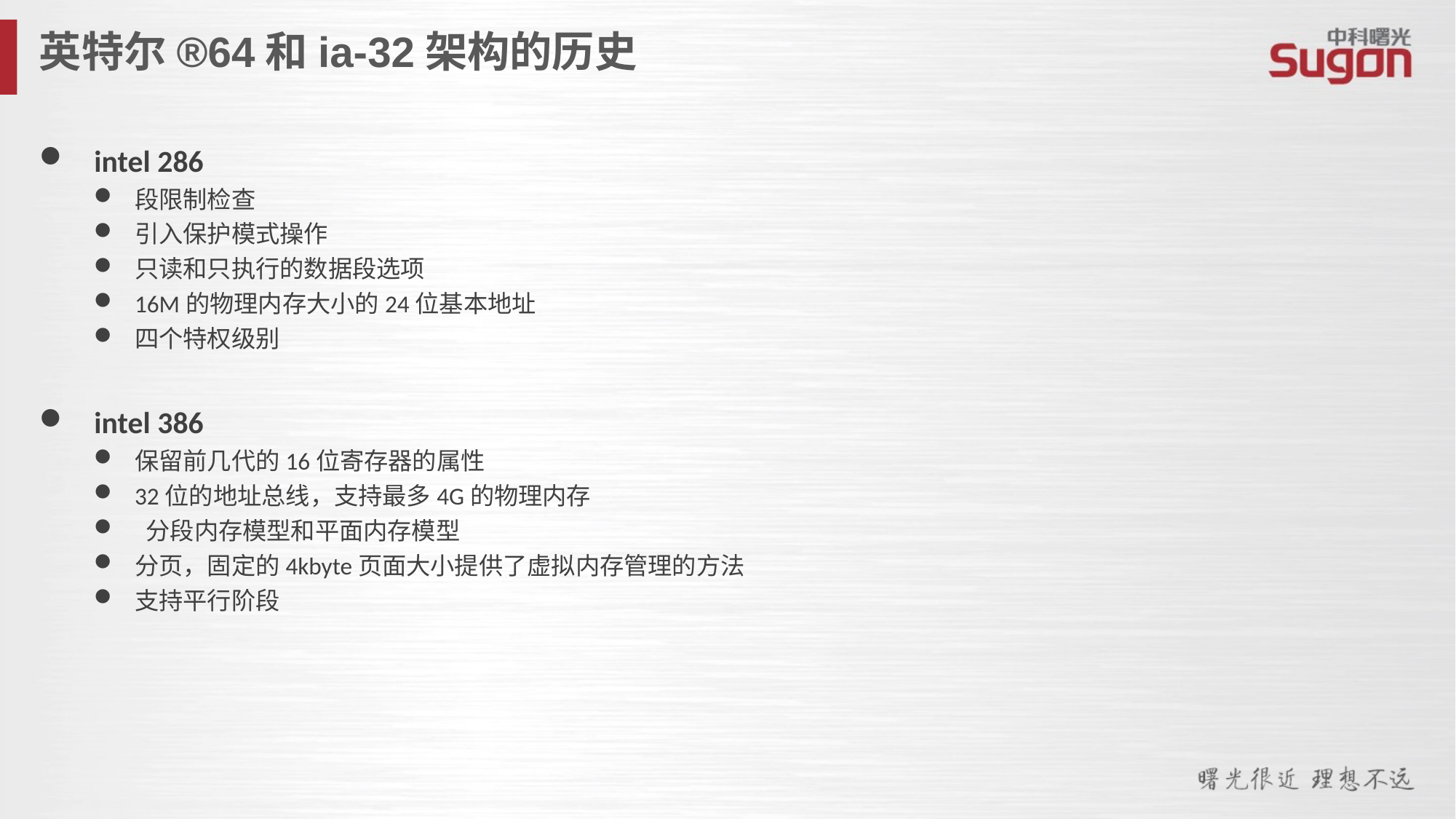

英特尔®64和ia-32架构的历史

  intel 286
段限制检查
引入保护模式操作
只读和只执行的数据段选项
16M的物理内存大小的24位基本地址
四个特权级别

  intel 386
保留前几代的16位寄存器的属性
32位的地址总线，支持最多4G的物理内存
 分段内存模型和平面内存模型
分页，固定的4kbyte页面大小提供了虚拟内存管理的方法
支持平行阶段